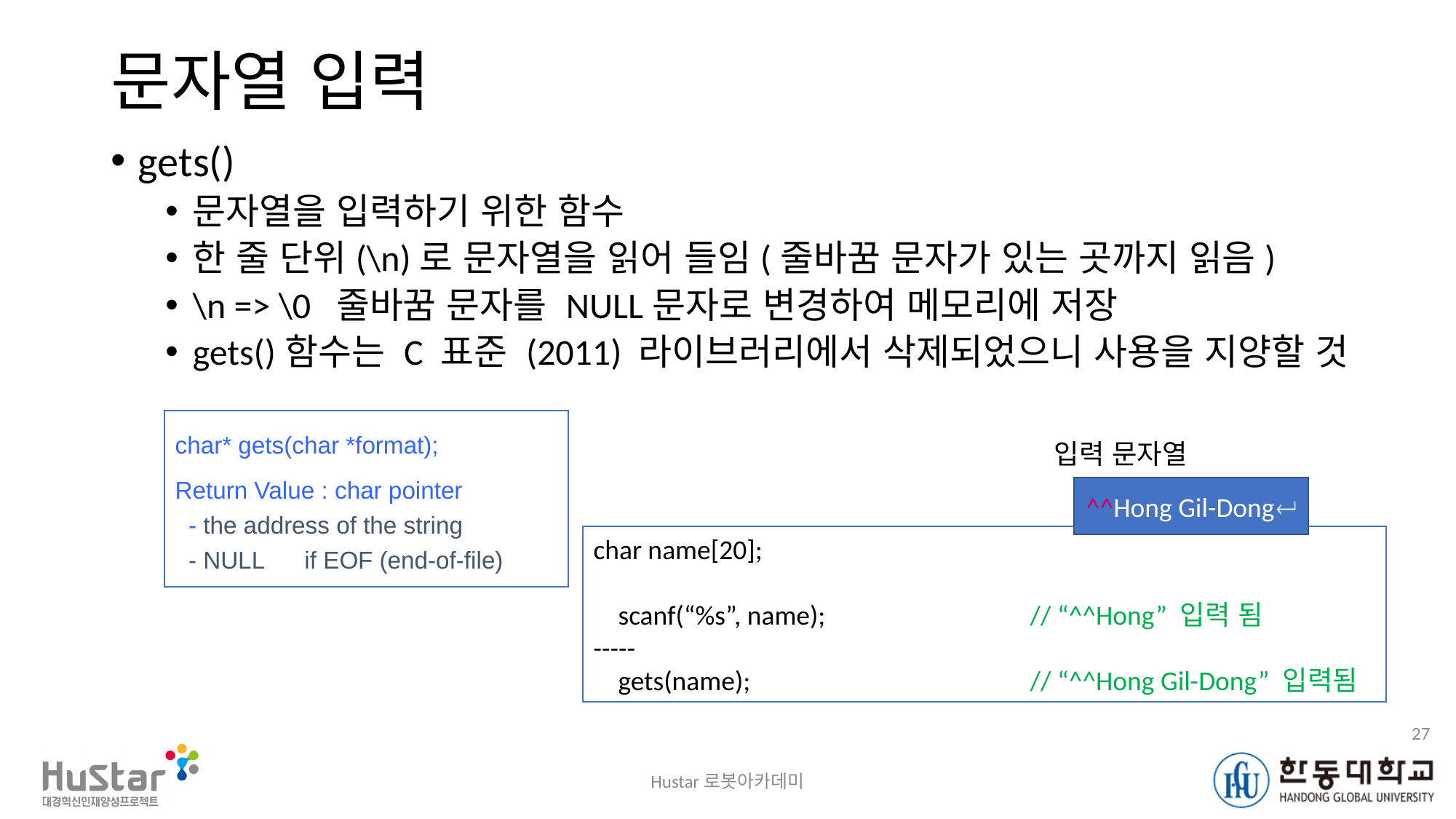

# 문자열 입력
gets()
문자열을 입력하기 위한 함수
한 줄 단위(\n)로 문자열을 읽어 들임(줄바꿈 문자가 있는 곳까지 읽음)
\n => \0  줄바꿈 문자를 NULL문자로 변경하여 메모리에 저장
gets()함수는 C 표준 (2011) 라이브러리에서 삭제되었으니 사용을 지양할 것

char* gets(char *format);
Return Value : char pointer
  - the address of the string
  - NULL      if EOF (end-of-file)
입력 문자열
^^Hong Gil-Dong↵
char name[20];

    scanf(“%s”, name);		// “^^Hong” 입력 됨
-----
    gets(name);			// “^^Hong Gil-Dong” 입력됨
27
Hustar로봇아카데미